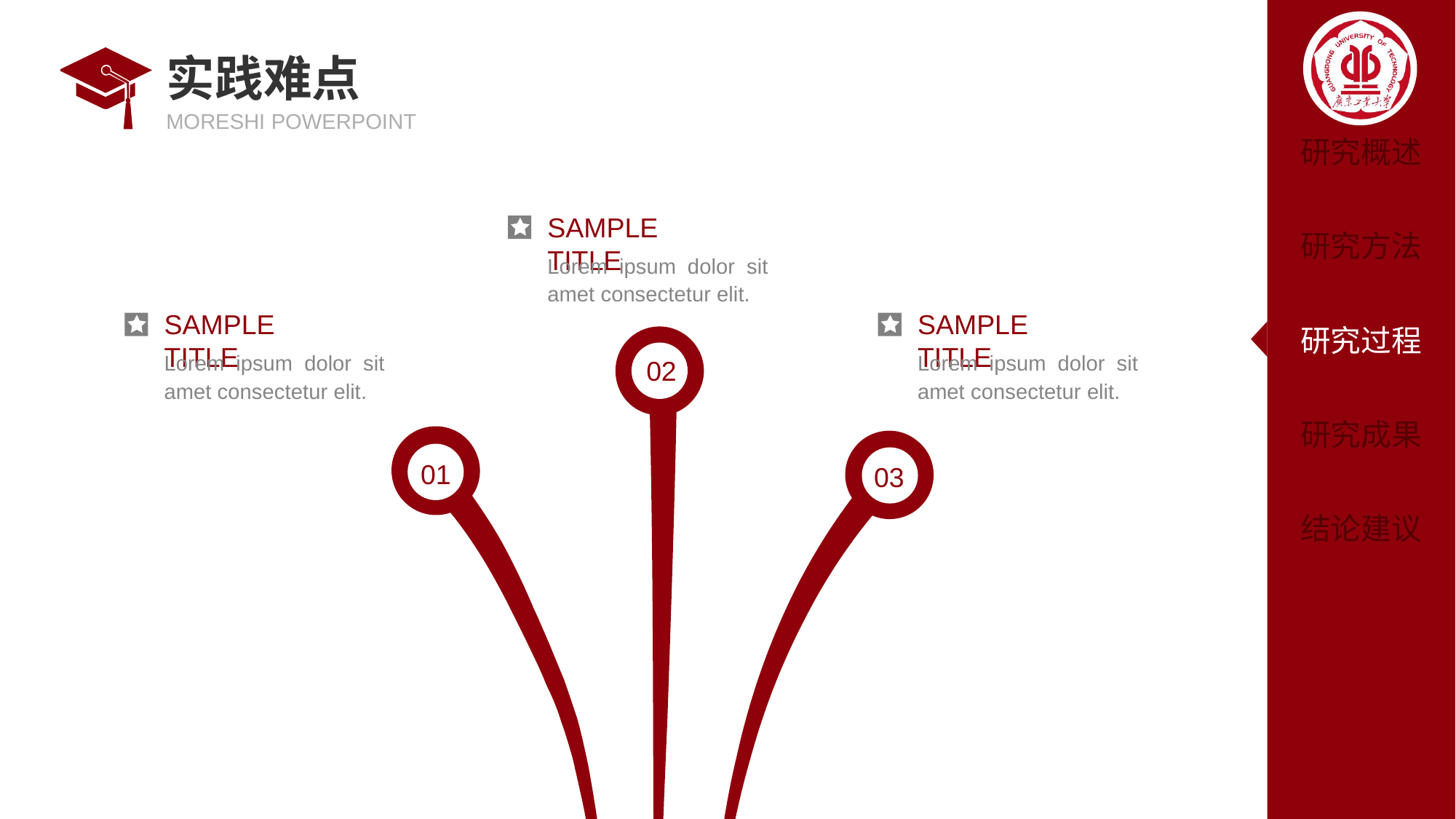

# 实践难点
SAMPLE TITLE

Lorem ipsum dolor sit amet consectetur elit.
SAMPLE TITLE
SAMPLE TITLE

Lorem ipsum dolor sit amet consectetur elit.
Lorem ipsum dolor sit amet consectetur elit.

02

01
03